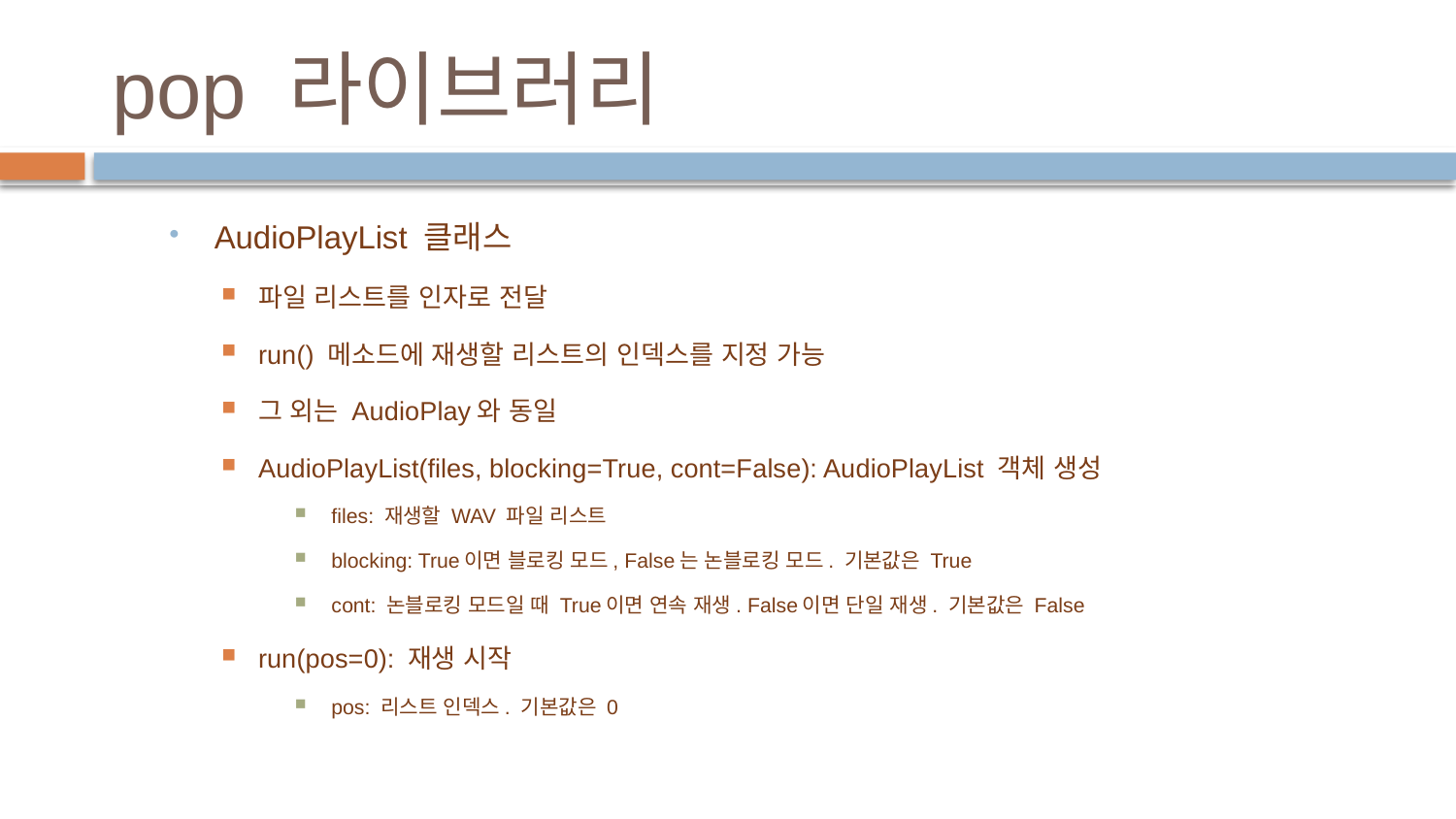

# pop 라이브러리
AudioPlayList 클래스
파일 리스트를 인자로 전달
run() 메소드에 재생할 리스트의 인덱스를 지정 가능
그 외는 AudioPlay와 동일
AudioPlayList(files, blocking=True, cont=False): AudioPlayList 객체 생성
files: 재생할 WAV 파일 리스트
blocking: True이면 블로킹 모드, False는 논블로킹 모드. 기본값은 True
cont: 논블로킹 모드일 때 True이면 연속 재생. False이면 단일 재생. 기본값은 False
run(pos=0): 재생 시작
pos: 리스트 인덱스. 기본값은 0